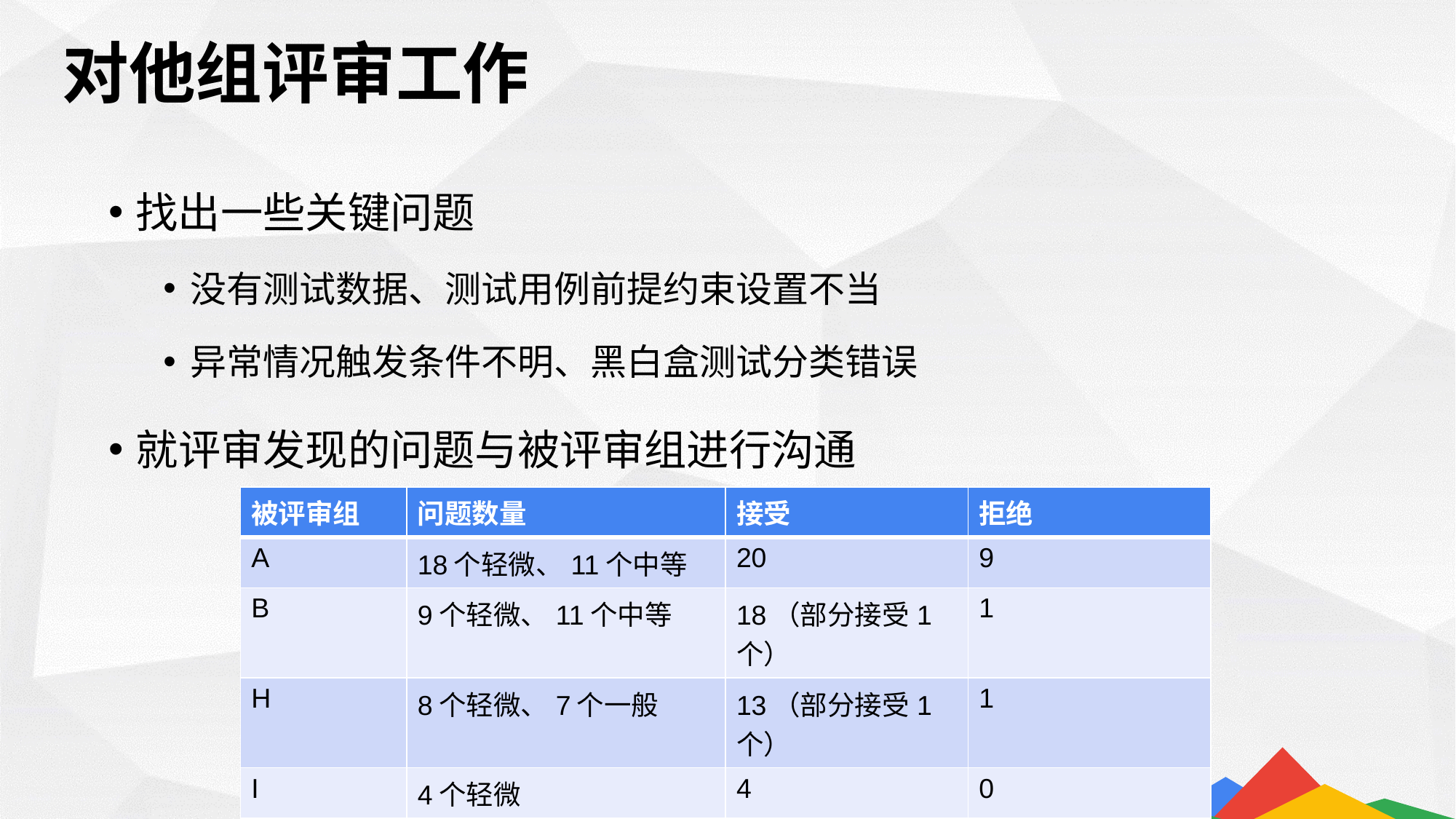

对他组评审工作
找出一些关键问题
没有测试数据、测试用例前提约束设置不当
异常情况触发条件不明、黑白盒测试分类错误
就评审发现的问题与被评审组进行沟通

| 被评审组 | 问题数量 | 接受 | 拒绝 |
| --- | --- | --- | --- |
| A | 18个轻微、11个中等 | 20 | 9 |
| B | 9个轻微、11个中等 | 18（部分接受1个） | 1 |
| H | 8个轻微、7个一般 | 13（部分接受1个） | 1 |
| I | 4个轻微 | 4 | 0 |